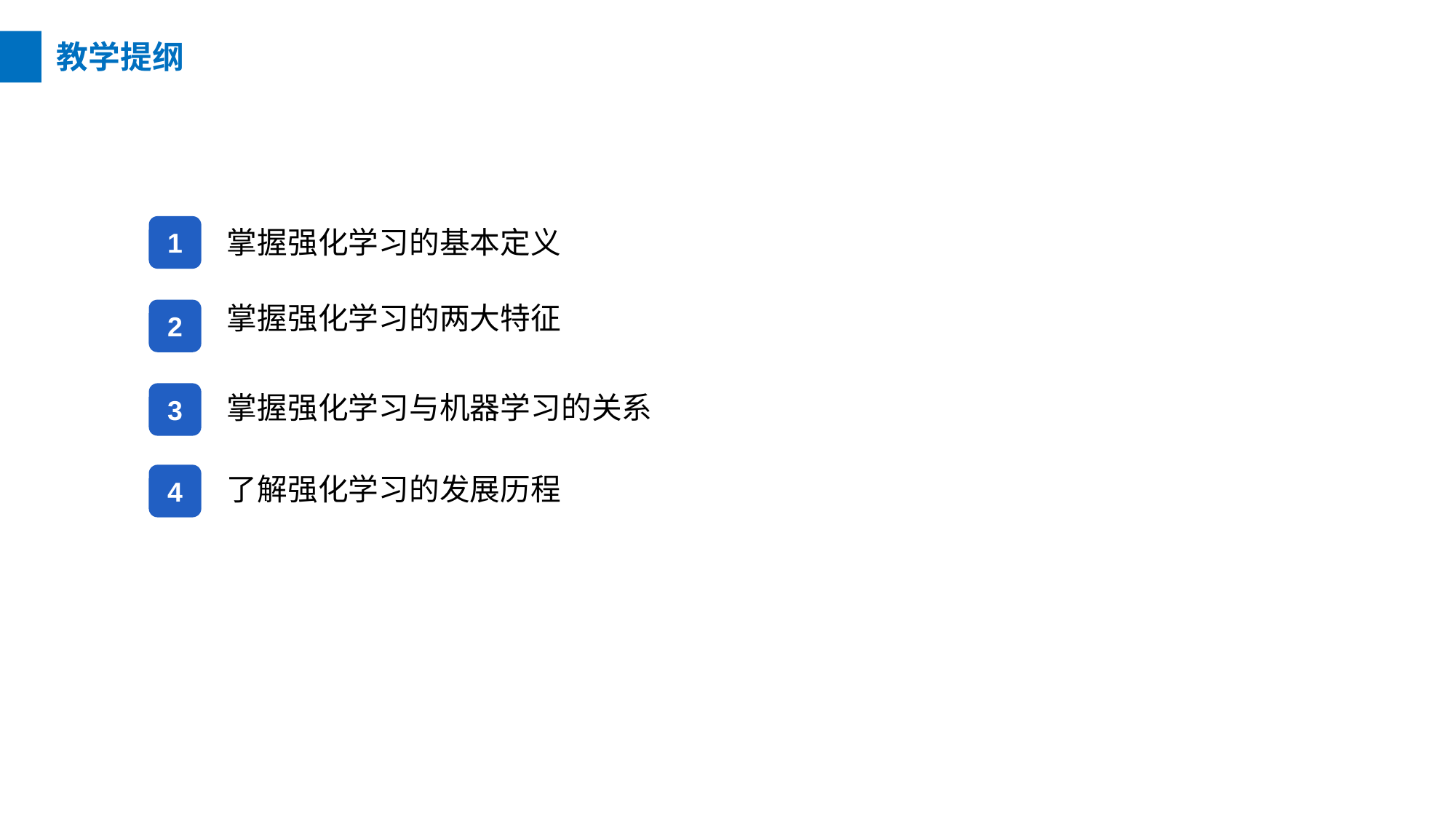

教学提纲
1
掌握强化学习的基本定义
掌握强化学习的两大特征
2

3
掌握强化学习与机器学习的关系
4
了解强化学习的发展历程